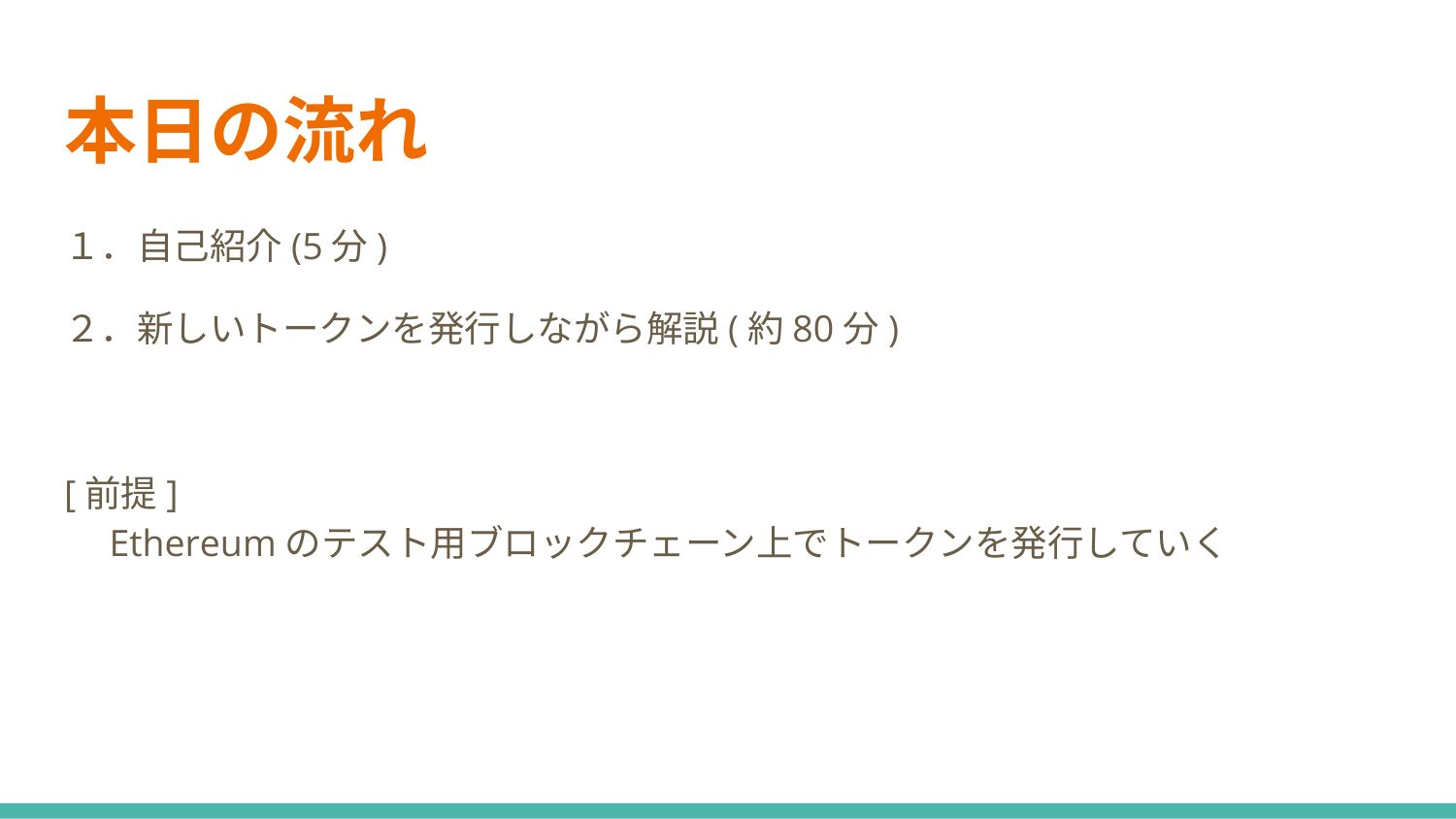

# 本日の流れ
１．自己紹介(5分)
２．新しいトークンを発行しながら解説(約80分)

[前提]
　Ethereumのテスト用ブロックチェーン上でトークンを発行していく